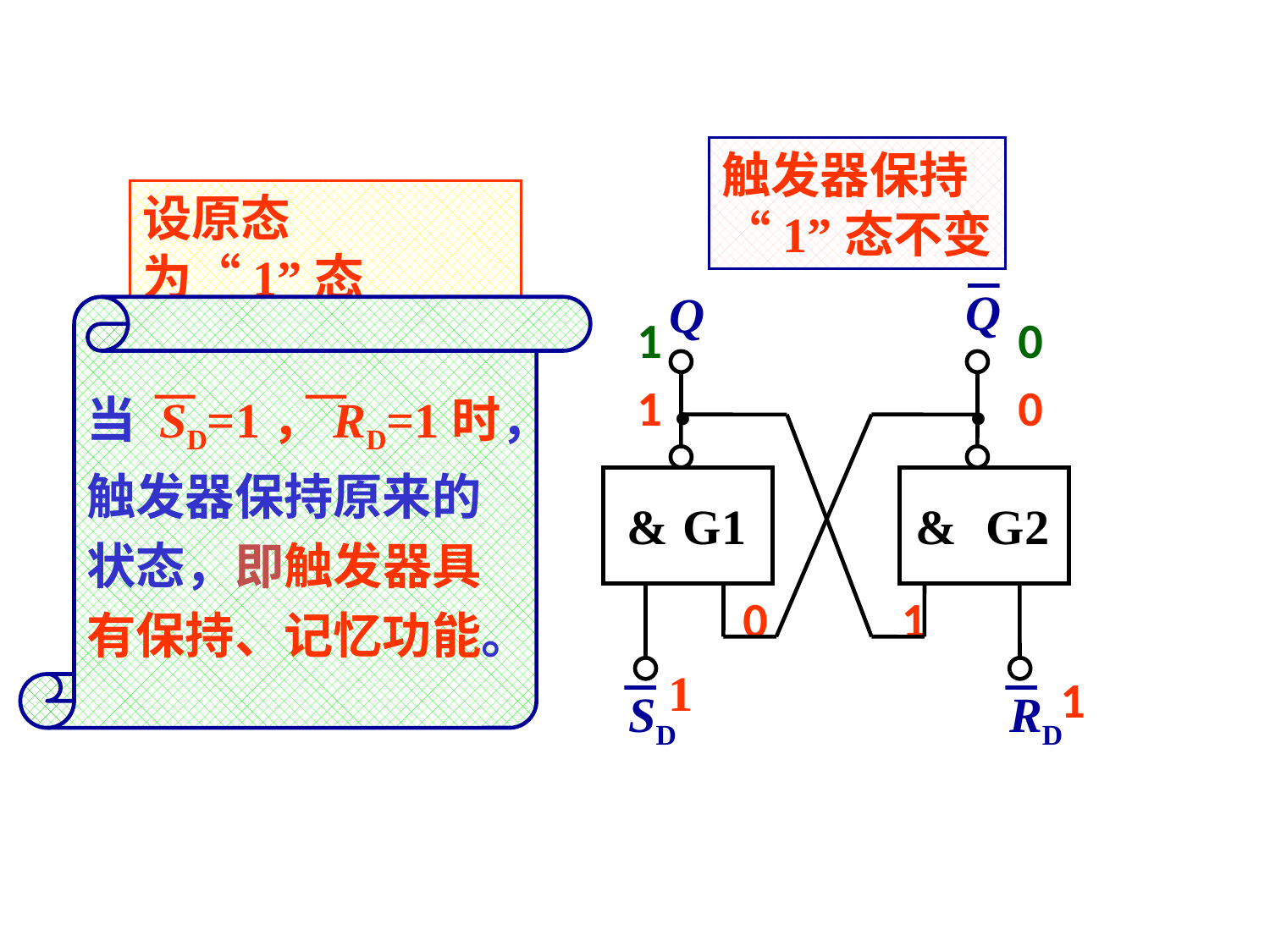

触发器保持“1”态不变
设原态为“1”态
Q

Q
.
.

&
G1
&
G2

SD

RD

当 SD=1，RD=1时，
触发器保持原来的
状态，即触发器具
有保持、记忆功能。

1
0
1
0
0
1
1
1